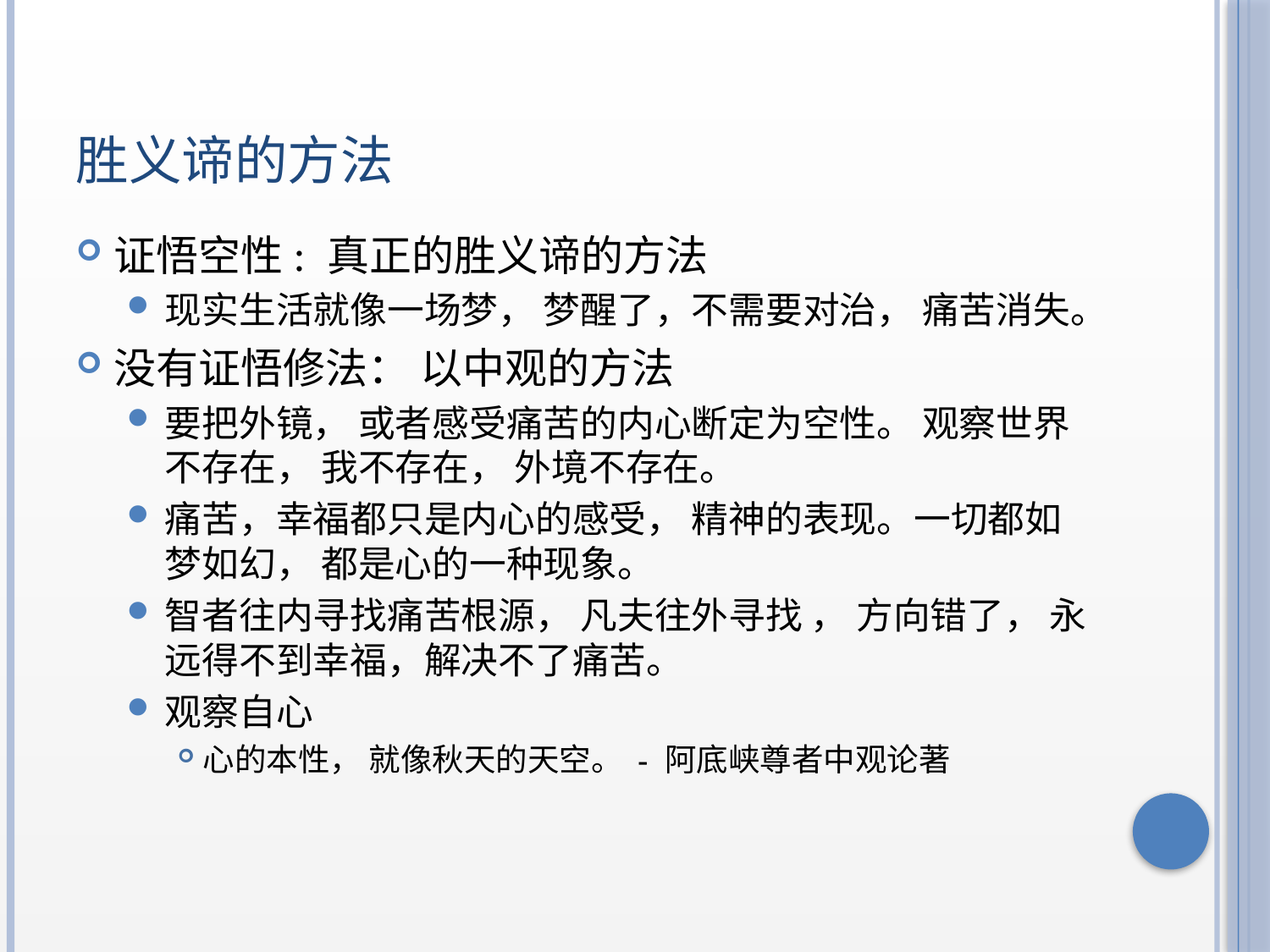

# 胜义谛的方法
证悟空性: 真正的胜义谛的方法
现实生活就像一场梦， 梦醒了，不需要对治， 痛苦消失。
没有证悟修法： 以中观的方法
要把外镜， 或者感受痛苦的内心断定为空性。 观察世界不存在， 我不存在， 外境不存在。
痛苦，幸福都只是内心的感受， 精神的表现。一切都如梦如幻， 都是心的一种现象。
智者往内寻找痛苦根源， 凡夫往外寻找 ， 方向错了， 永远得不到幸福，解决不了痛苦。
观察自心
心的本性， 就像秋天的天空。 - 阿底峡尊者中观论著